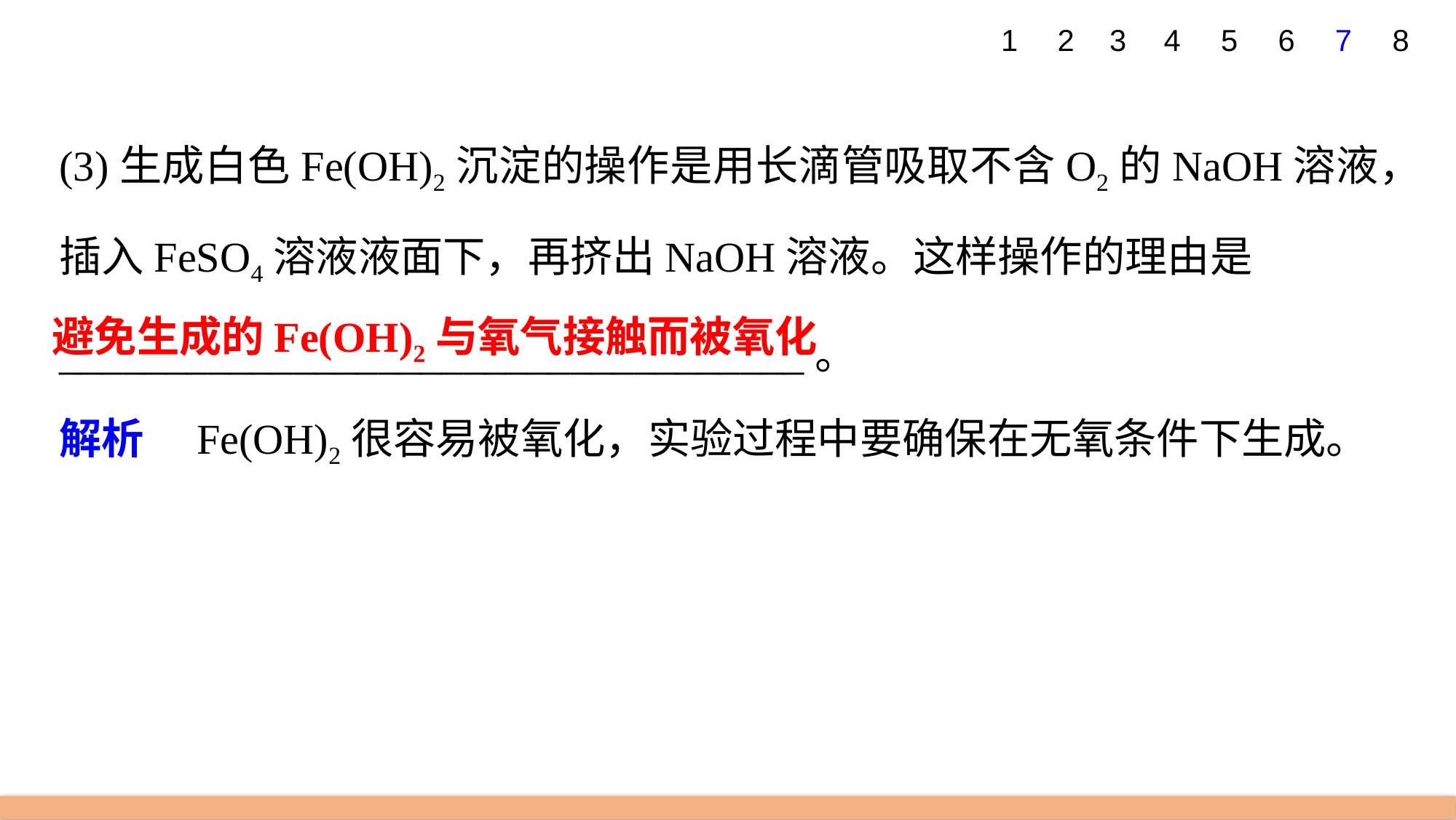

1
2
3
4
5
6
7
8
(3)生成白色Fe(OH)2沉淀的操作是用长滴管吸取不含O2的NaOH溶液，插入FeSO4溶液液面下，再挤出NaOH溶液。这样操作的理由是
___________________________________。
解析　Fe(OH)2很容易被氧化，实验过程中要确保在无氧条件下生成。
避免生成的Fe(OH)2与氧气接触而被氧化